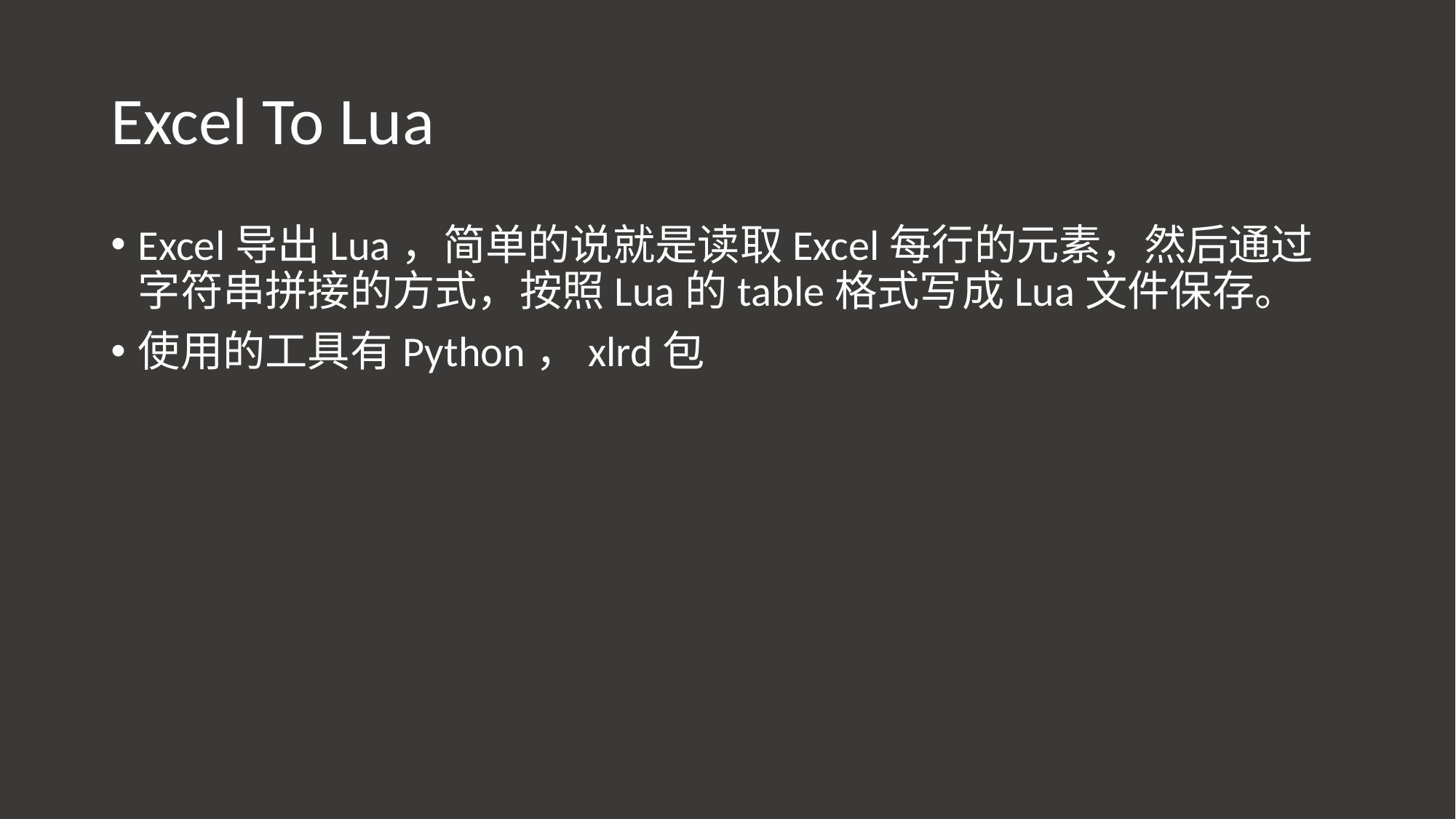

# Excel To Lua
Excel导出Lua，简单的说就是读取Excel每行的元素，然后通过字符串拼接的方式，按照Lua的table格式写成Lua文件保存。
使用的工具有Python，xlrd包